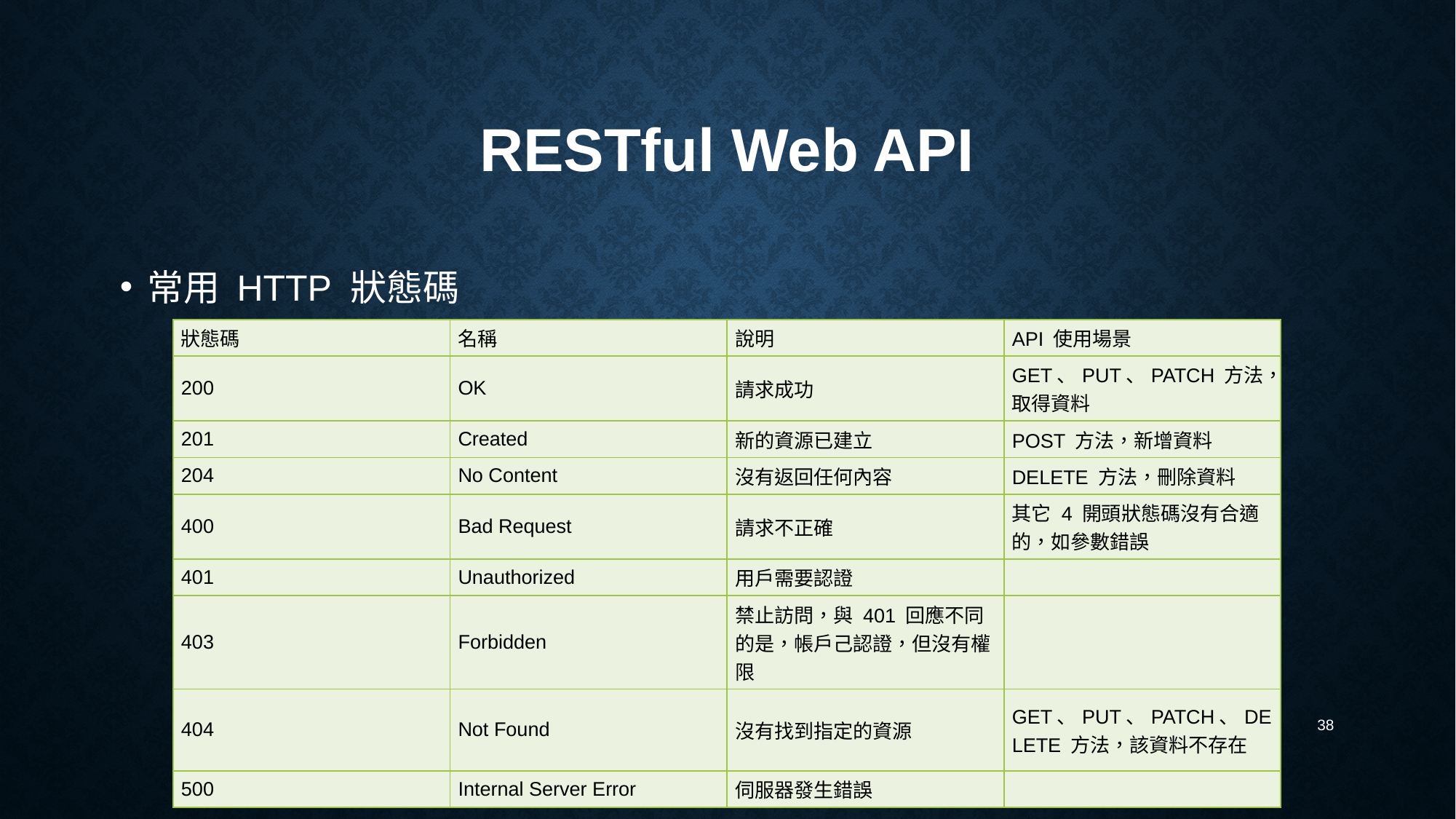

# RESTful Web API
常用 HTTP 狀態碼
| 狀態碼 | 名稱 | 說明 | API 使用場景 |
| --- | --- | --- | --- |
| 200 | OK | 請求成功 | GET、PUT、PATCH 方法，取得資料 |
| 201 | Created | 新的資源已建立 | POST 方法，新增資料 |
| 204 | No Content | 沒有返回任何內容 | DELETE 方法，刪除資料 |
| 400 | Bad Request | 請求不正確 | 其它 4 開頭狀態碼沒有合適的，如參數錯誤 |
| 401 | Unauthorized | 用戶需要認證 |  |
| 403 | Forbidden | 禁止訪問，與 401 回應不同的是，帳戶己認證，但沒有權限 |  |
| 404 | Not Found | 沒有找到指定的資源 | GET、PUT、PATCH、DELETE 方法，該資料不存在 |
| 500 | Internal Server Error | 伺服器發生錯誤 |  |
38